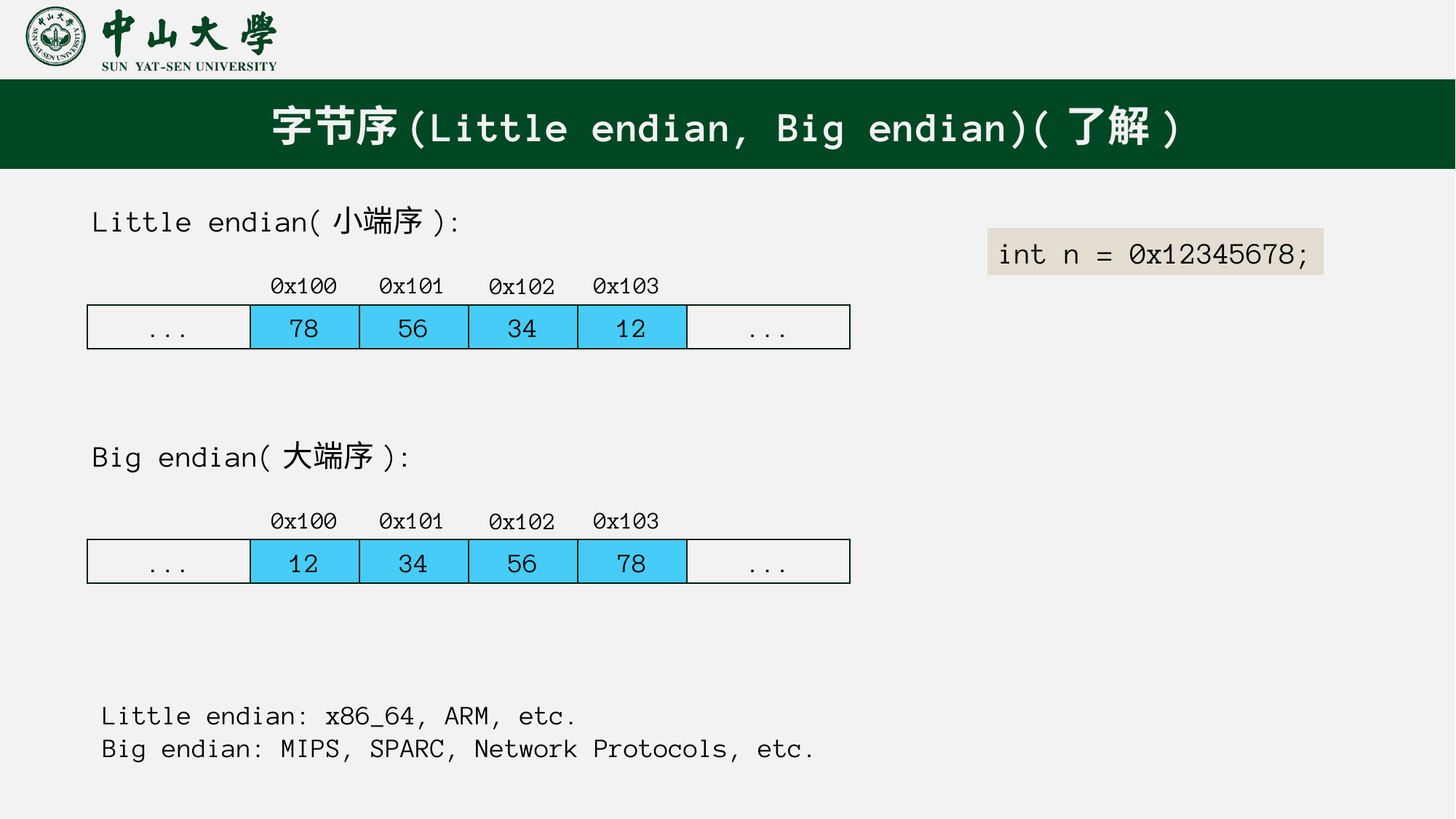

字节序(Little endian, Big endian)(了解)
Little endian(小端序):
int n = 0x12345678;
0x100
0x101
0x103
0x102
...
78
56
34
12
...
Big endian(大端序):
0x100
0x101
0x103
0x102
...
12
34
56
78
...
Little endian: x86_64, ARM, etc.
Big endian: MIPS, SPARC, Network Protocols, etc.